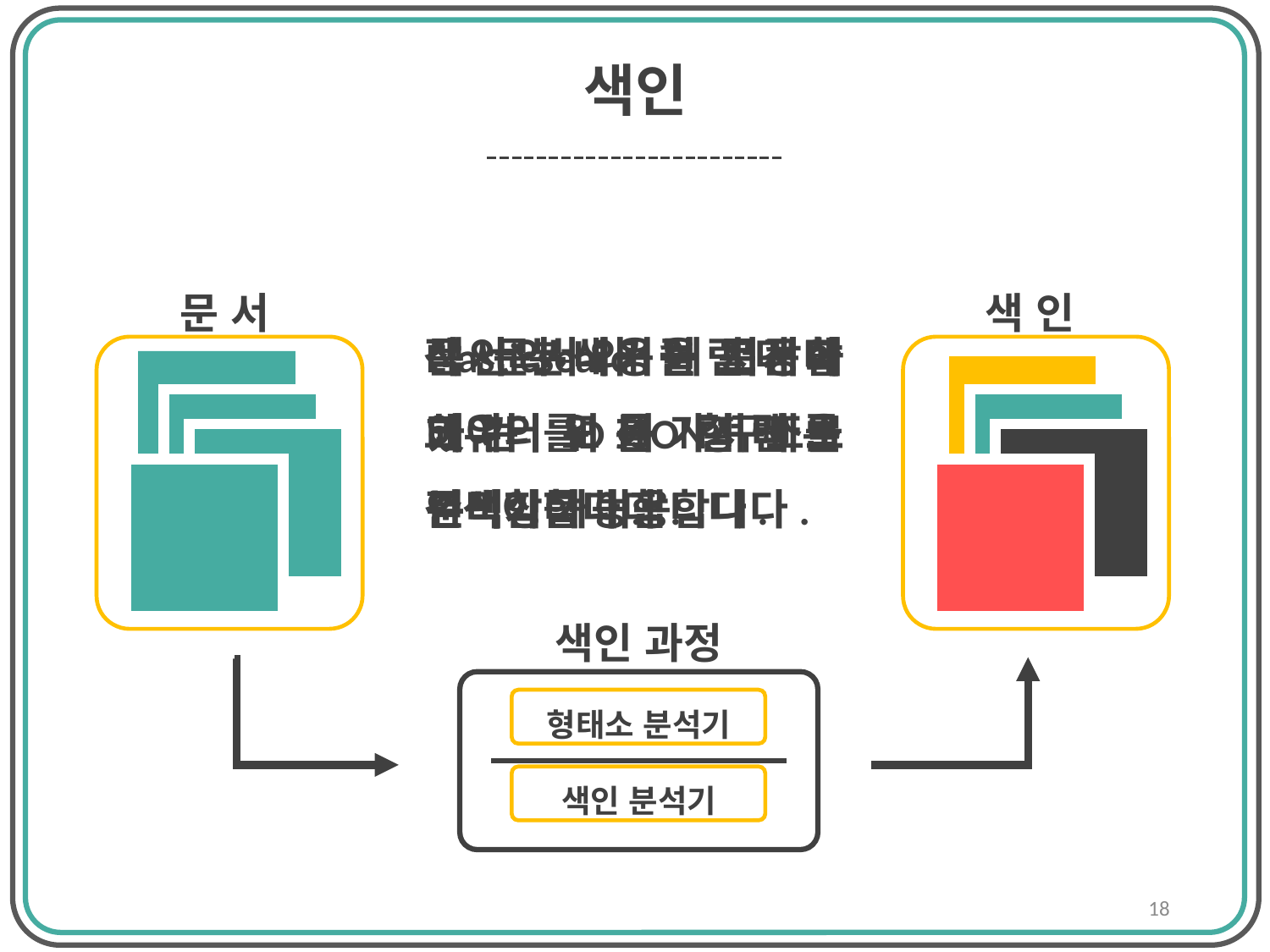

색인
문 서
색 인
각 문서의 컬럼마다 고유의 ID를 가져 빠른 검색이 가능합니다.
Elasticsearch에 저장할 데이터를  JSON 구조로 준비합니다.
색인 분석기는 문서에 있는 모든 컬럼을 인덱싱합니다.
문서의 내용을 토큰화 하기 위해 형태소 분석기를 이용합니다.

색인 과정

형태소 분석기
색인 분석기

18